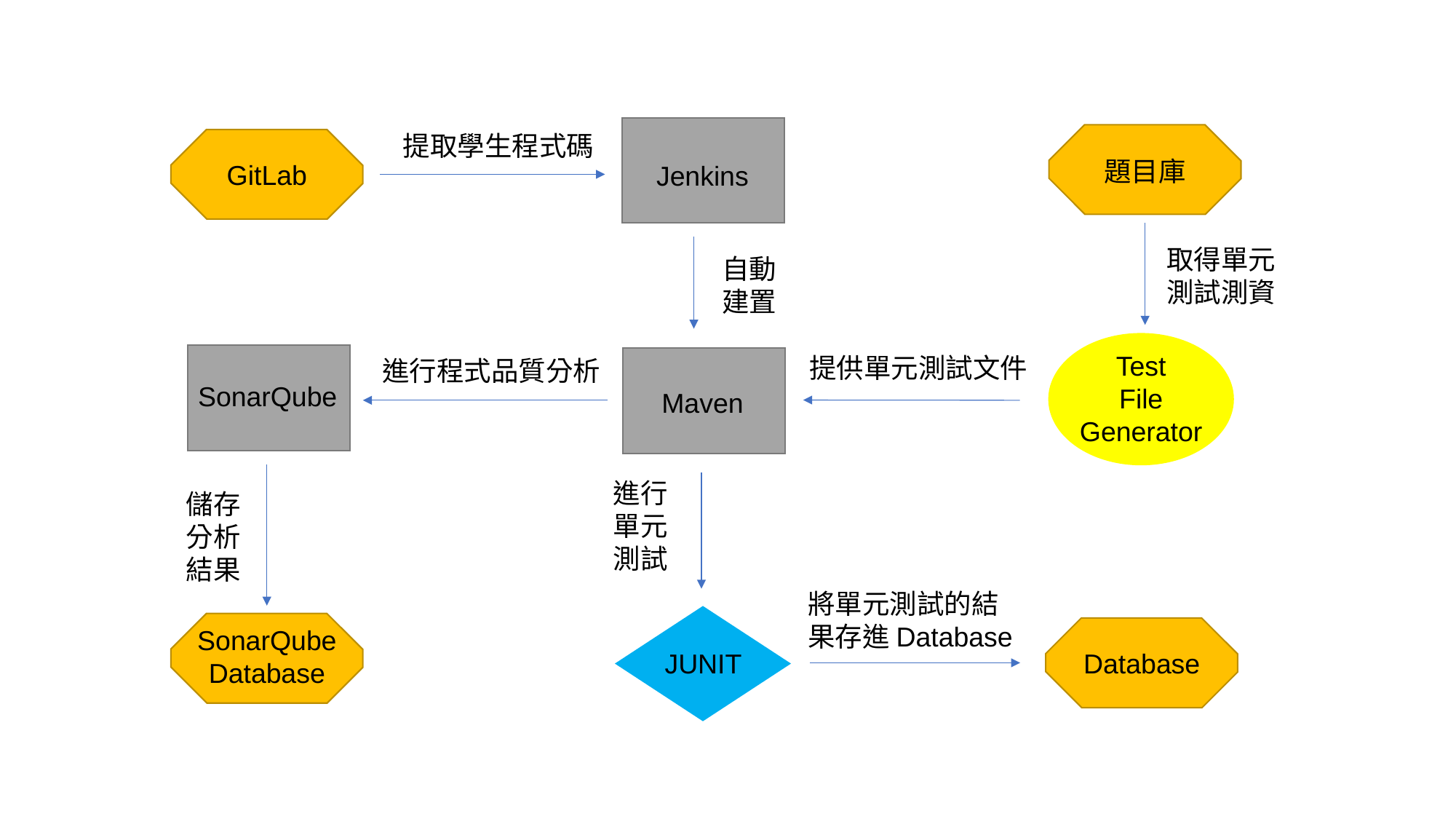

Jenkins
提取學生程式碼
GitLab

SonarQube

Maven
進行程式品質分析
SonarQube
Database
題目庫
Database

自動建置
儲存分析結果
將單元測試的結果存進Database

JUNIT

Test
File
Generator
提供單元測試文件
取得單元測試測資
進行單元測試